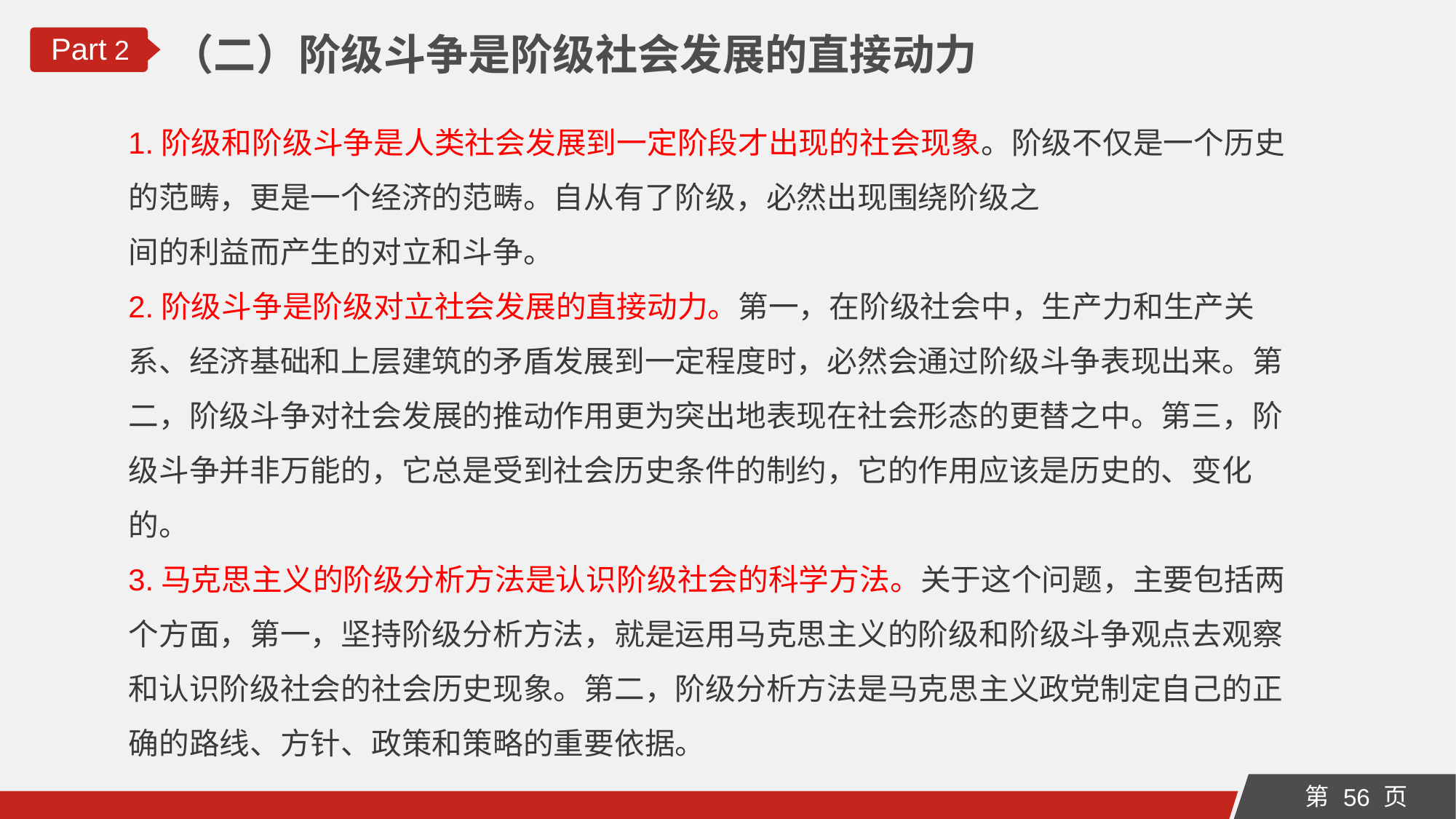

（二）阶级斗争是阶级社会发展的直接动力
Part 2

1.阶级和阶级斗争是人类社会发展到一定阶段才出现的社会现象。阶级不仅是一个历史的范畴，更是一个经济的范畴。自从有了阶级，必然出现围绕阶级之
间的利益而产生的对立和斗争。
2.阶级斗争是阶级对立社会发展的直接动力。第一，在阶级社会中，生产力和生产关系、经济基础和上层建筑的矛盾发展到一定程度时，必然会通过阶级斗争表现出来。第二，阶级斗争对社会发展的推动作用更为突出地表现在社会形态的更替之中。第三，阶级斗争并非万能的，它总是受到社会历史条件的制约，它的作用应该是历史的、变化的。
3.马克思主义的阶级分析方法是认识阶级社会的科学方法。关于这个问题，主要包括两个方面，第一，坚持阶级分析方法，就是运用马克思主义的阶级和阶级斗争观点去观察和认识阶级社会的社会历史现象。第二，阶级分析方法是马克思主义政党制定自己的正确的路线、方针、政策和策略的重要依据。